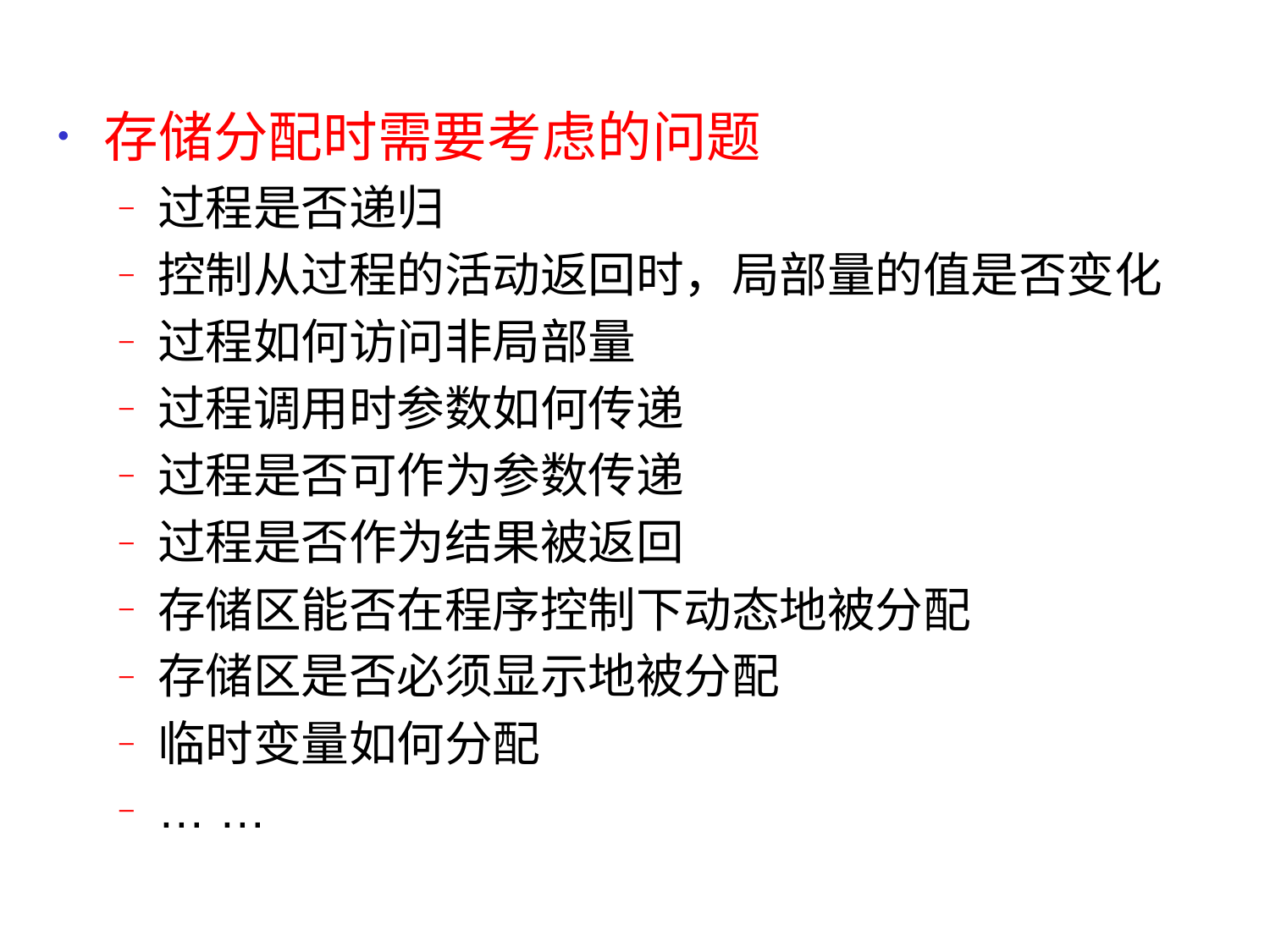

存储分配时需要考虑的问题
过程是否递归
控制从过程的活动返回时，局部量的值是否变化
过程如何访问非局部量
过程调用时参数如何传递
过程是否可作为参数传递
过程是否作为结果被返回
存储区能否在程序控制下动态地被分配
存储区是否必须显示地被分配
临时变量如何分配
… …
23